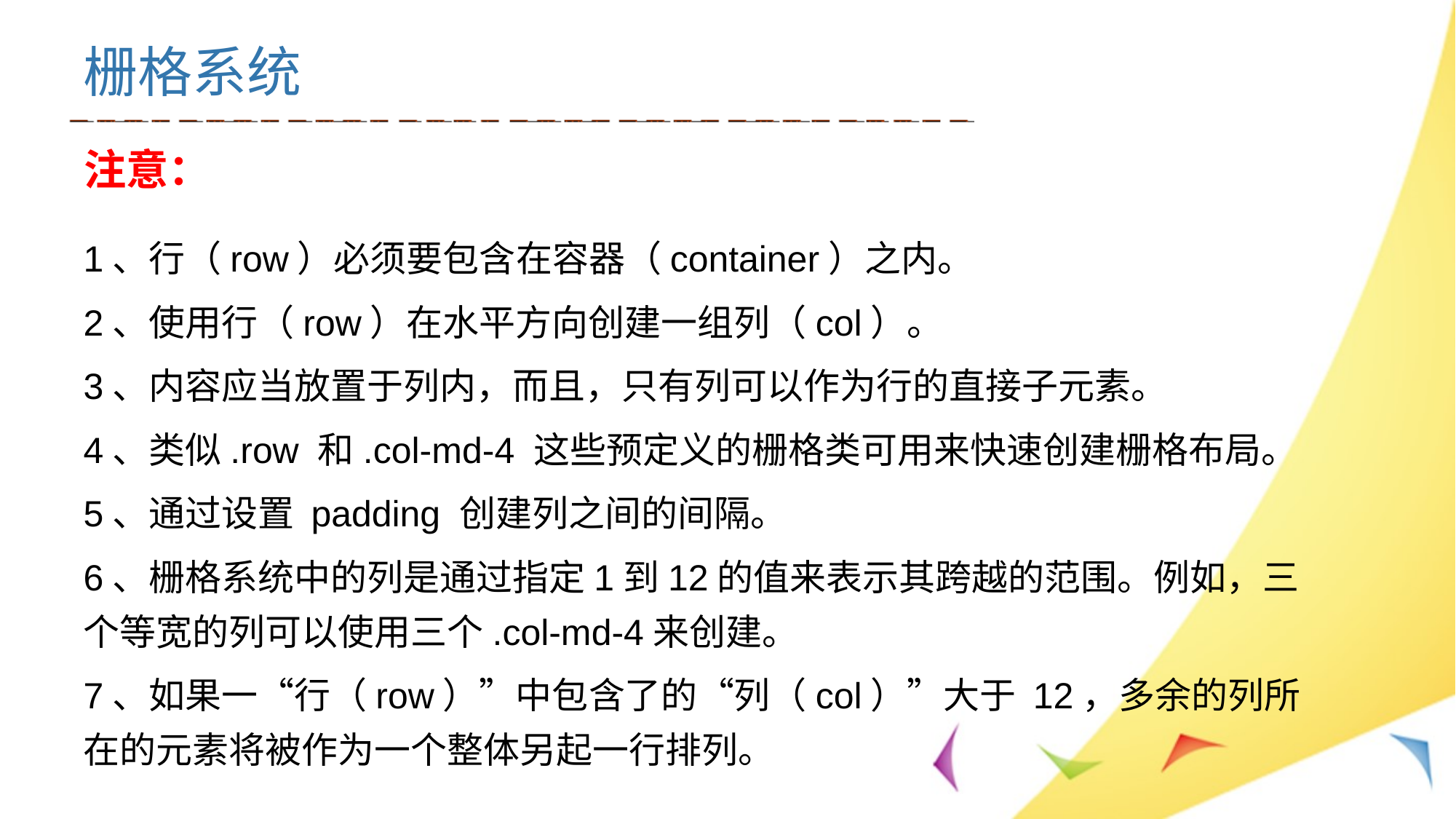

# 栅格系统
注意：
1、行（row）必须要包含在容器（container）之内。
2、使用行（row）在水平方向创建一组列（col）。
3、内容应当放置于列内，而且，只有列可以作为行的直接子元素。
4、类似.row 和.col-md-4 这些预定义的栅格类可用来快速创建栅格布局。
5、通过设置 padding 创建列之间的间隔。
6、栅格系统中的列是通过指定1到12的值来表示其跨越的范围。例如，三个等宽的列可以使用三个.col-md-4来创建。
7、如果一“行（row）”中包含了的“列（col）”大于 12，多余的列所在的元素将被作为一个整体另起一行排列。